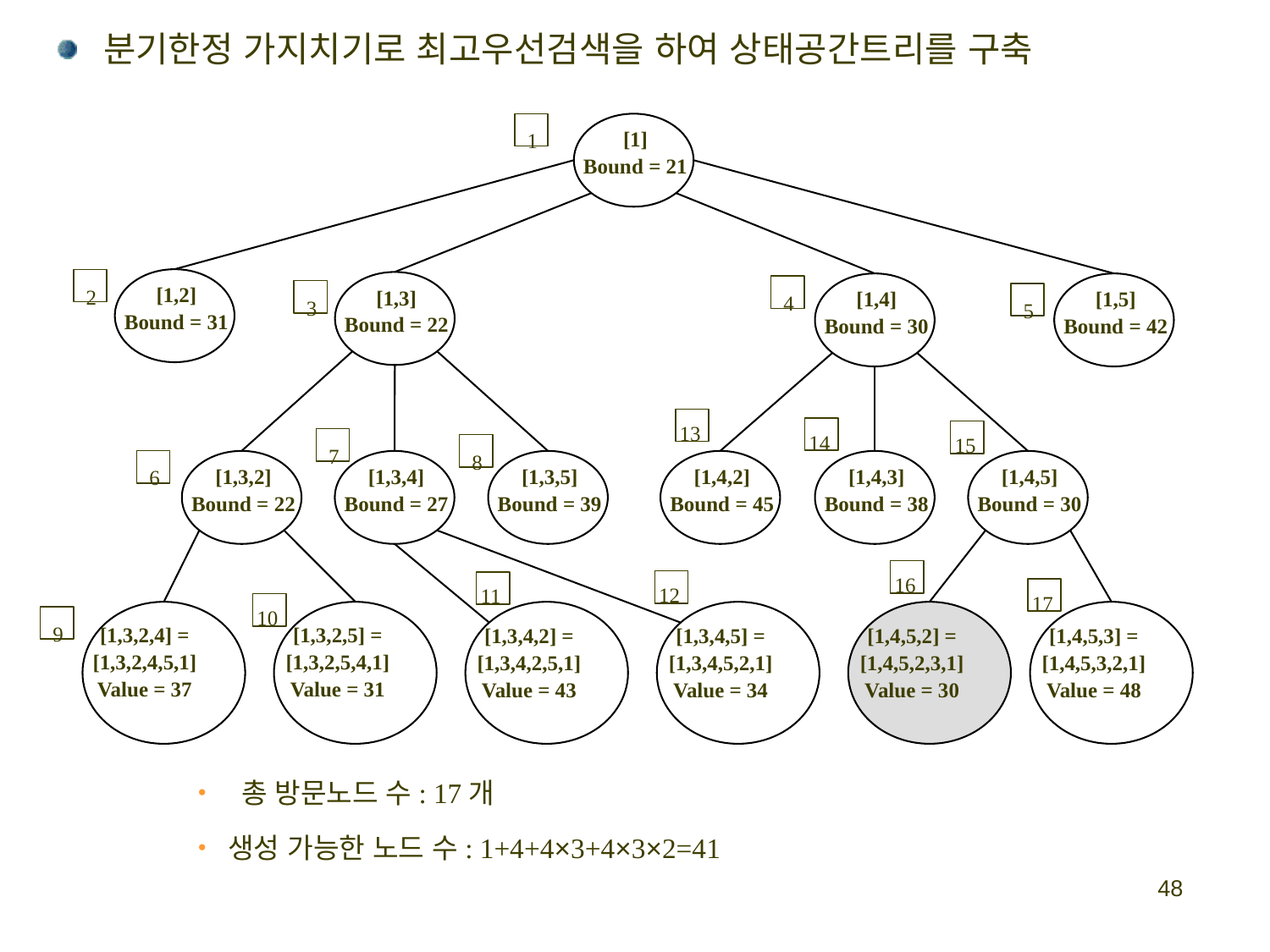

분기한정 가지치기로 최고우선검색을 하여 상태공간트리를 구축
1

[1]
Bound = 21

[1,2]
Bound = 31
[1,3]
Bound = 22
[1,4]
Bound = 30
[1,5]
Bound = 42

[1,3,2]
Bound = 22
[1,3,4]
Bound = 27
[1,3,5]
Bound = 39
[1,4,2]
Bound = 45
[1,4,3]
Bound = 38
[1,4,5]
Bound = 30

[1,3,2,4] =
[1,3,2,4,5,1]
Value = 37
[1,3,2,5] =
[1,3,2,5,4,1]
Value = 31
[1,3,4,2] =
[1,3,4,2,5,1]
Value = 43
[1,3,4,5] =
[1,3,4,5,2,1]
Value = 34
[1,4,5,2] =
[1,4,5,2,3,1]
Value = 30
[1,4,5,3] =
[1,4,5,3,2,1]
Value = 48
2

4

3

5

13

14

15

7

8

6

16

12

11

17

10

9

 총 방문노드 수: 17개
생성 가능한 노드 수: 1+4+4×3+4×3×2=41
48